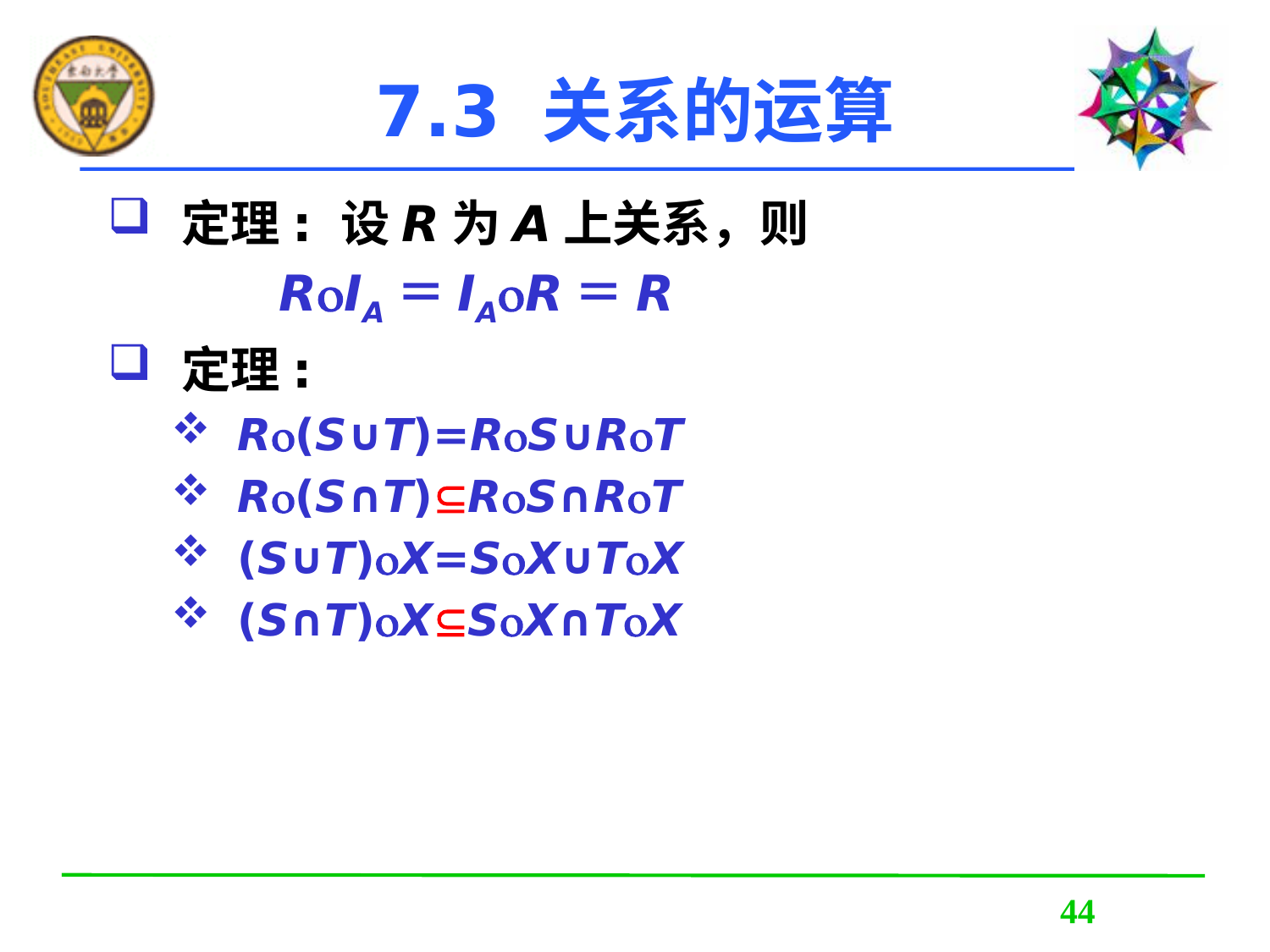

7.3 关系的运算
定理: 设R为A上关系，则
          RοIA＝IAοR＝R
定理:
Rο(S∪T)=RοS∪RοT
Rο(S∩T)⊆RοS∩RοT
(S∪T)οX=SοX∪TοX
(S∩T)οX⊆SοX∩TοX